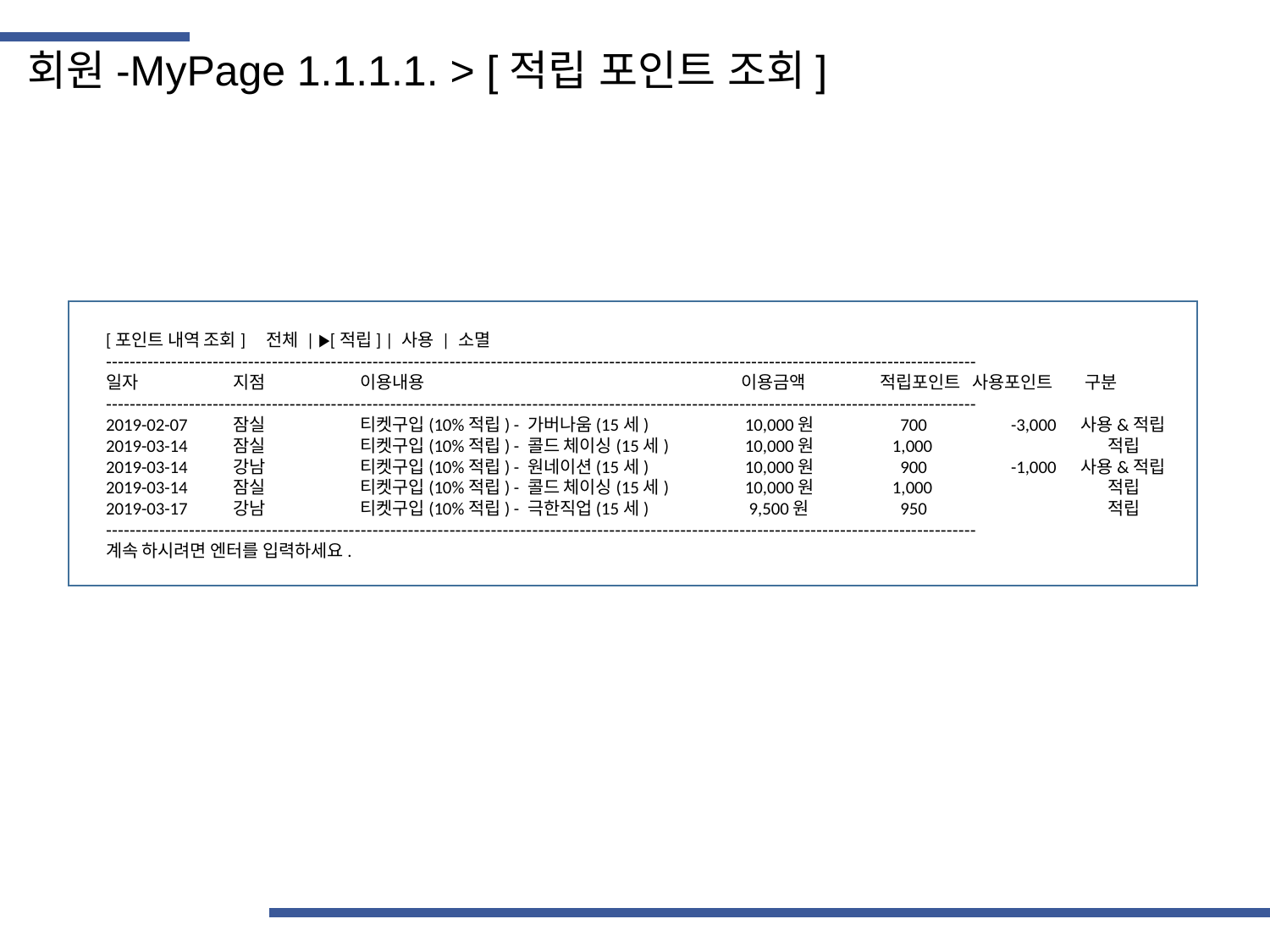

회원-MyPage 1.1.1.1. > [적립 포인트 조회]

[포인트 내역 조회]    전체 | ▶[적립] | 사용 | 소멸
---------------------------------------------------------------------------------------------------------------------------------------------------
일자	지점	이용내용			이용금액	   적립포인트   사용포인트        구분
---------------------------------------------------------------------------------------------------------------------------------------------------
2019-02-07	잠실	티켓구입(10%적립) - 가버나움(15세)              	 10,000원	       700	    -3,000     사용&적립
2019-03-14	잠실	티켓구입(10%적립) - 콜드 체이싱(15세)            	 10,000원	     1,000	                           적립
2019-03-14	강남	티켓구입(10%적립) - 원네이션(15세)              	 10,000원	       900	    -1,000     사용&적립
2019-03-14	잠실	티켓구입(10%적립) - 콜드 체이싱(15세)            	 10,000원	     1,000	                           적립
2019-03-17	강남	티켓구입(10%적립) - 극한직업(15세)              	  9,500원	       950	                           적립
---------------------------------------------------------------------------------------------------------------------------------------------------
계속 하시려면 엔터를 입력하세요.